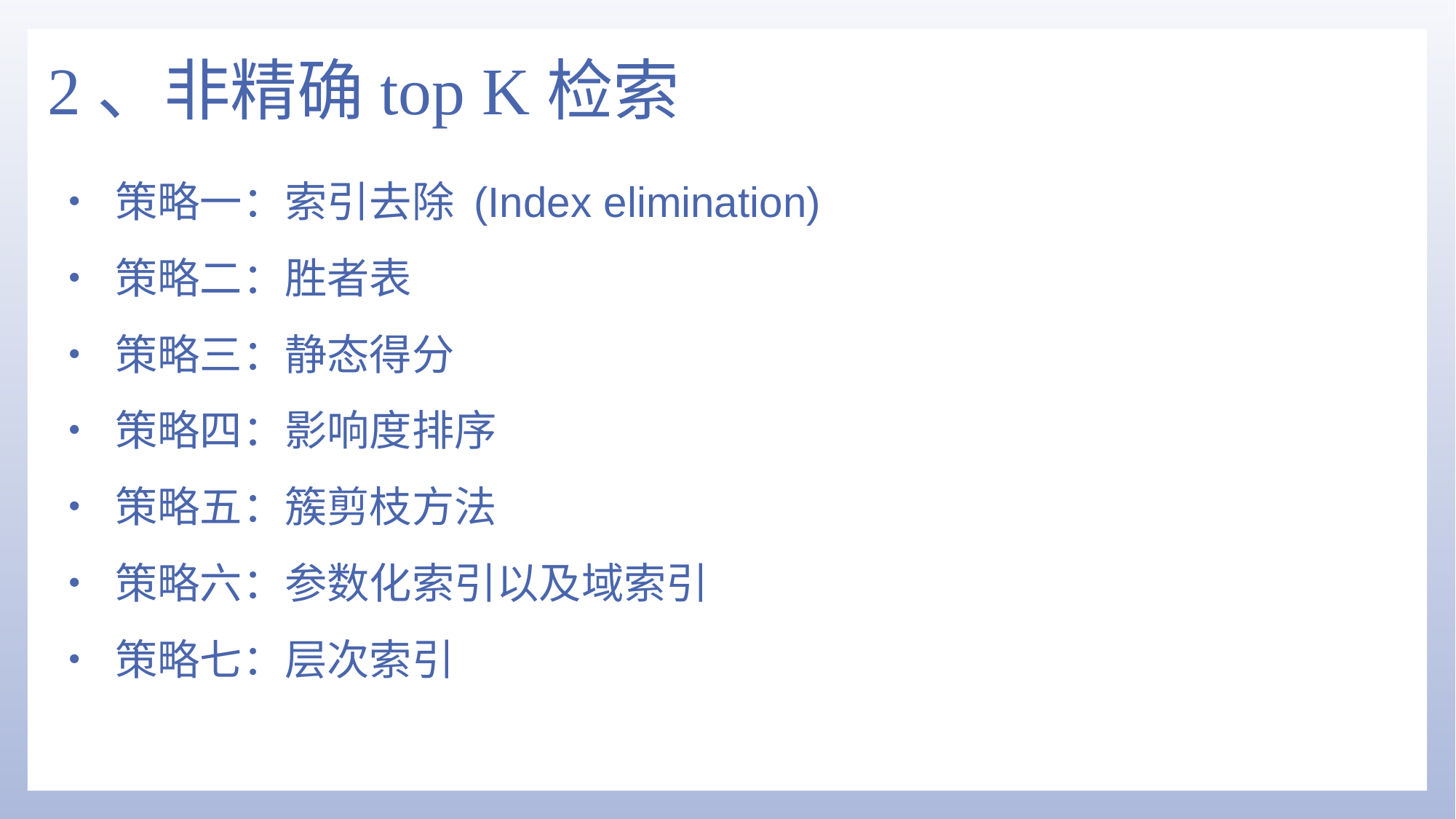

# 2、非精确top K检索
• 策略一：索引去除 (Index elimination)
• 策略二：胜者表
• 策略三：静态得分
• 策略四：影响度排序
• 策略五：簇剪枝方法
• 策略六：参数化索引以及域索引
• 策略七：层次索引